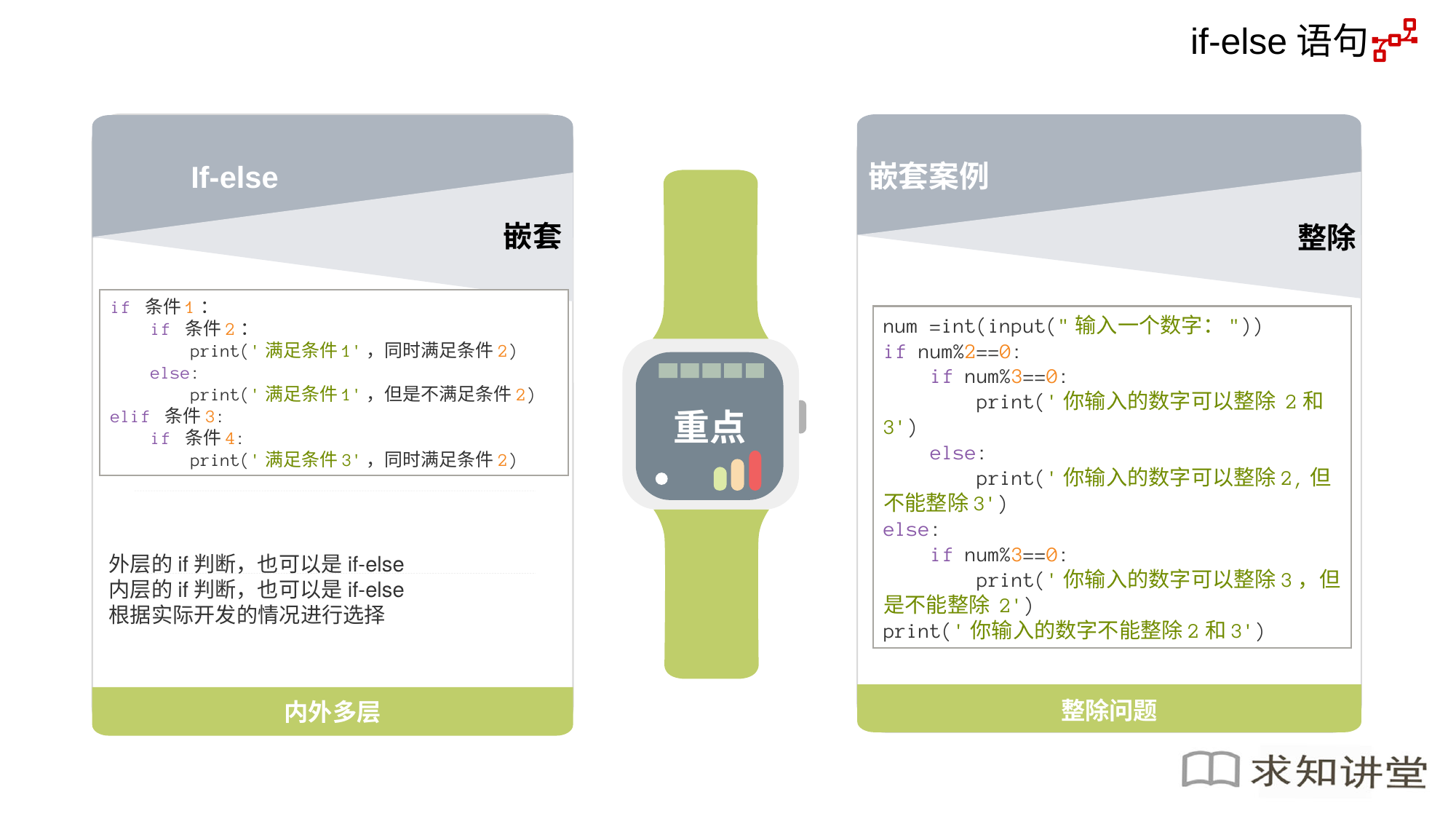

if-else语句

If-else
嵌套
内外多层

嵌套案例
整除
整除问题

重点

if 条件1：
    if 条件2：
        print('满足条件1'，同时满足条件2)
    else:
        print('满足条件1'，但是不满足条件2)
elif 条件3:
    if 条件4:
        print('满足条件3'，同时满足条件2)
num =int(input("输入一个数字："))
if num%2==0:
    if num%3==0:
        print('你输入的数字可以整除 2和3')
    else:
        print('你输入的数字可以整除2,但不能整除3')
else:
    if num%3==0:
        print('你输入的数字可以整除3，但是不能整除 2')
print('你输入的数字不能整除2和3')
外层的if判断，也可以是if-else
内层的if判断，也可以是if-else
根据实际开发的情况进行选择